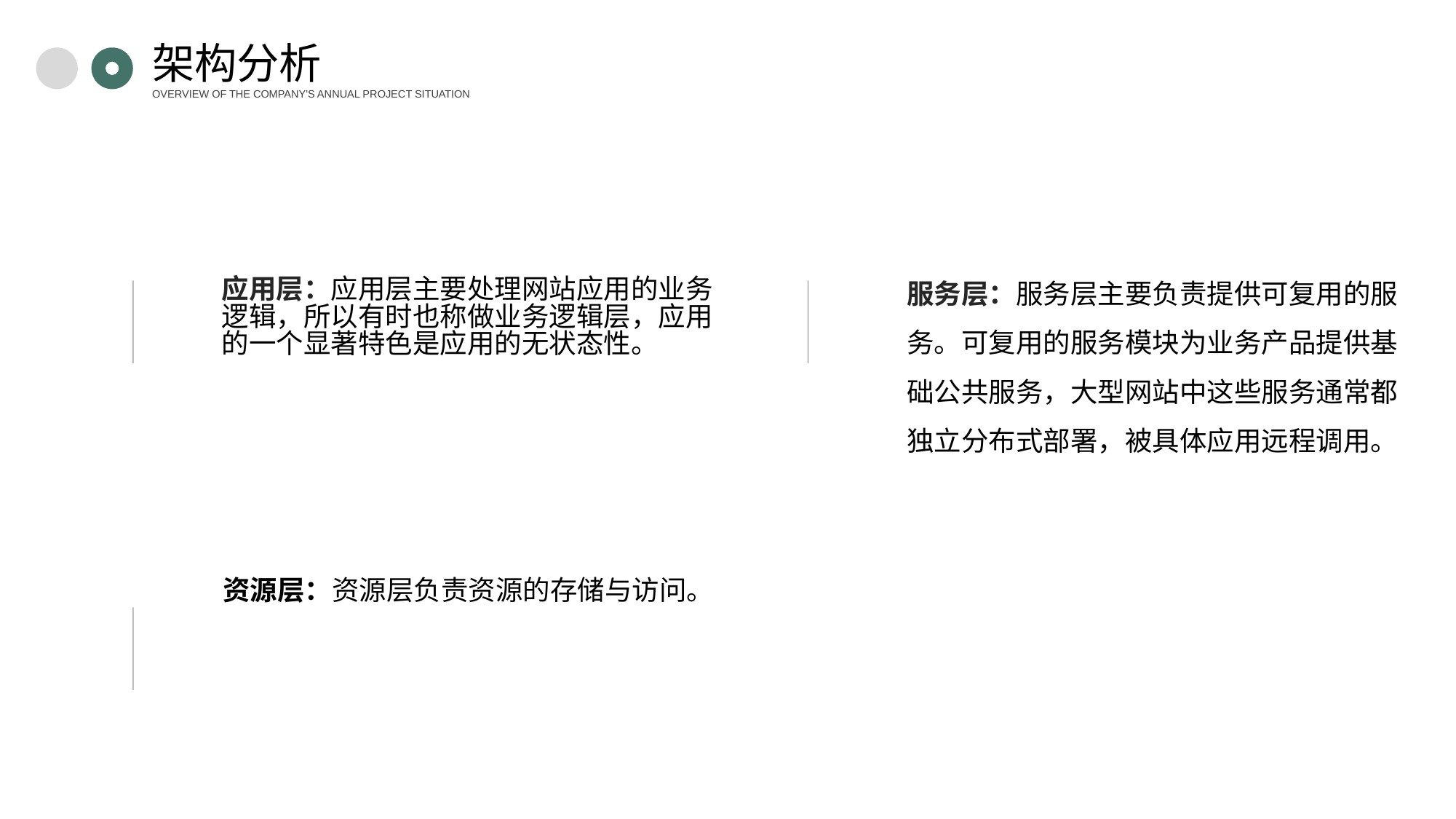

架构分析
OVERVIEW OF THE COMPANY'S ANNUAL PROJECT SITUATION

服务层：服务层主要负责提供可复用的服务。可复用的服务模块为业务产品提供基础公共服务，大型网站中这些服务通常都独立分布式部署，被具体应用远程调用。
应用层：应用层主要处理网站应用的业务逻辑，所以有时也称做业务逻辑层，应用的一个显著特色是应用的无状态性。
资源层：资源层负责资源的存储与访问。